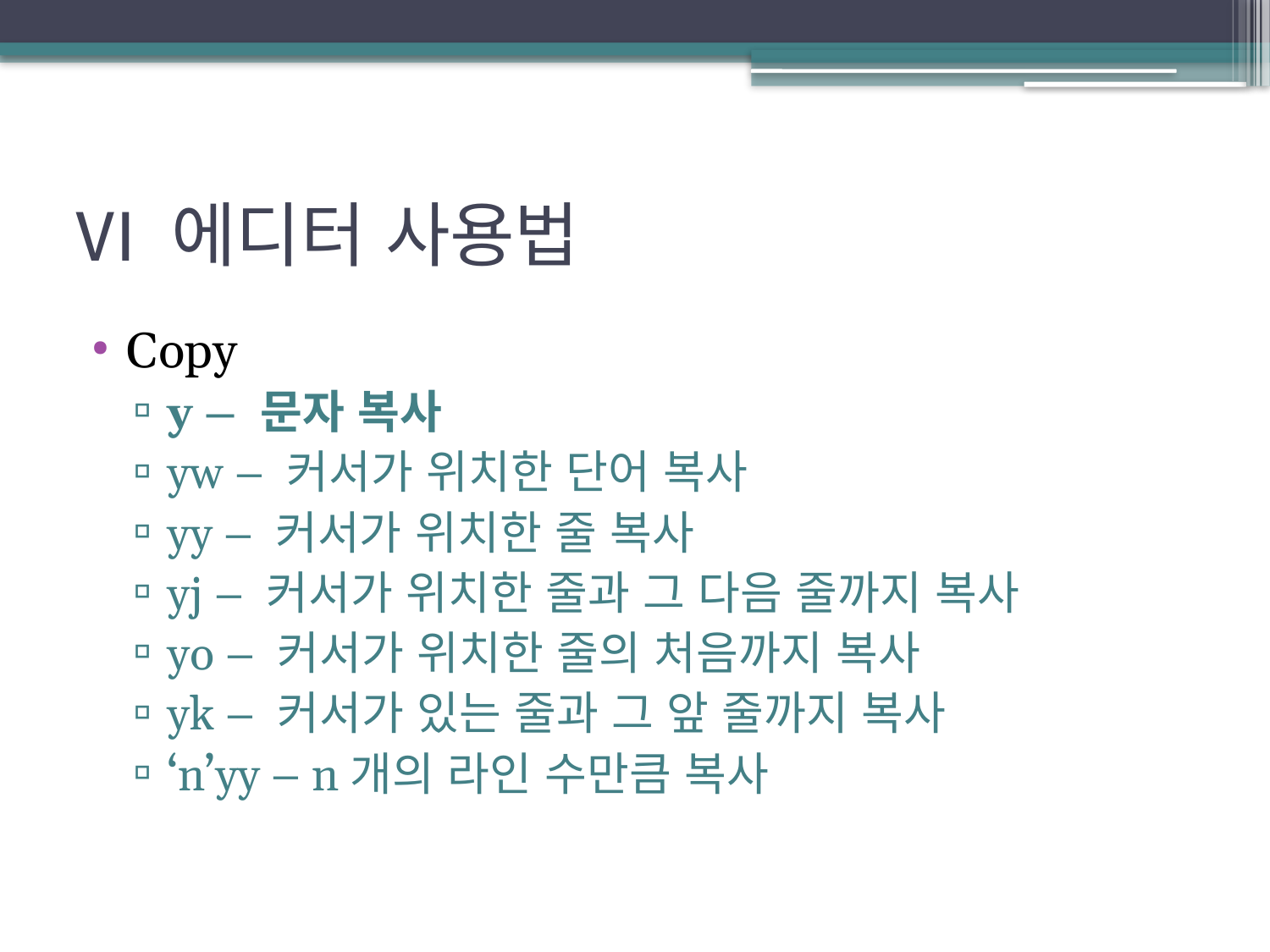

# VI 에디터 사용법
Copy
y – 문자 복사
yw – 커서가 위치한 단어 복사
yy – 커서가 위치한 줄 복사
yj – 커서가 위치한 줄과 그 다음 줄까지 복사
yo – 커서가 위치한 줄의 처음까지 복사
yk – 커서가 있는 줄과 그 앞 줄까지 복사
‘n’yy – n개의 라인 수만큼 복사